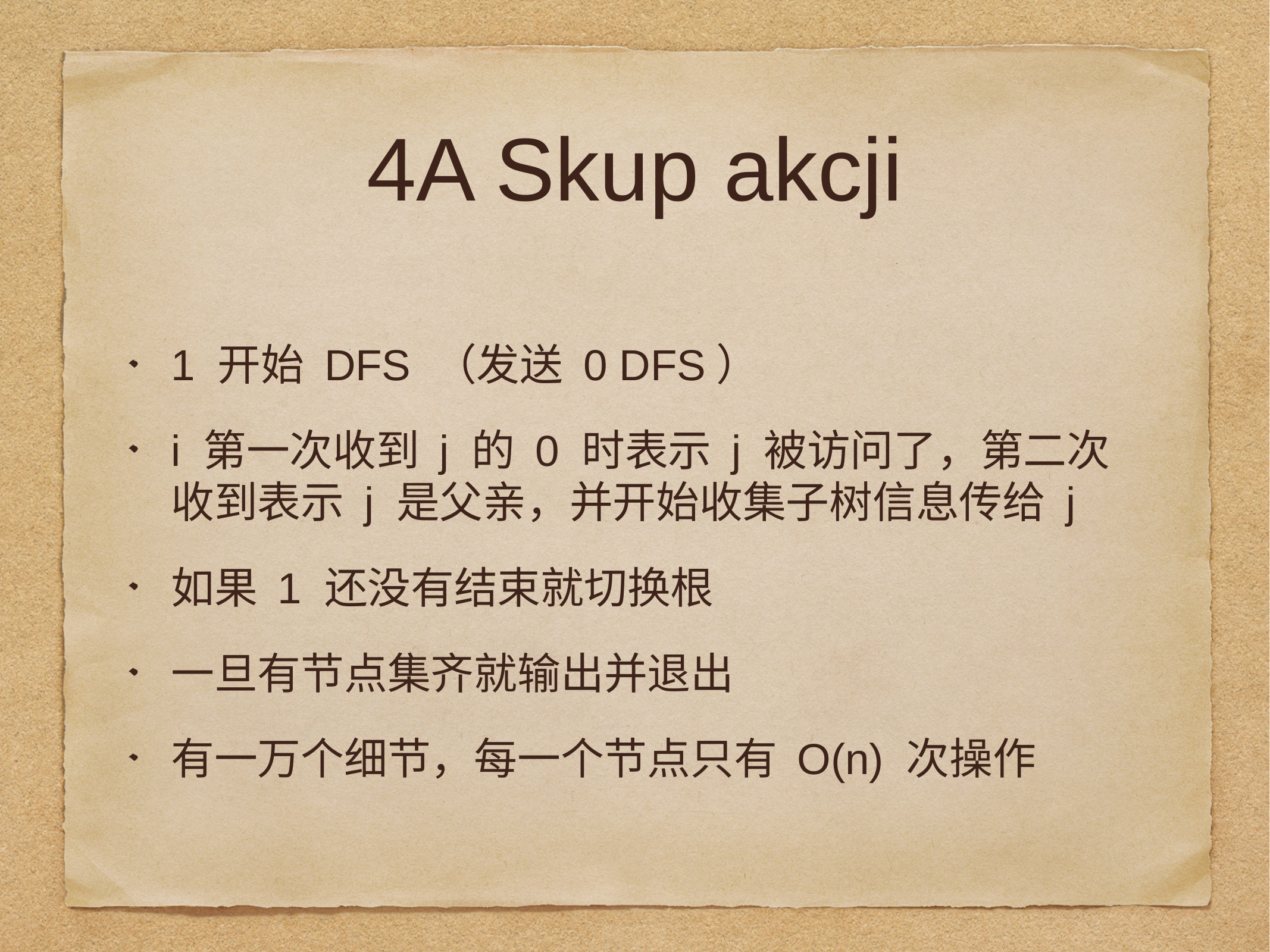

# 4A Skup akcji
1 开始 DFS （发送 0 DFS）
i 第一次收到 j 的 0 时表示 j 被访问了，第二次收到表示 j 是父亲，并开始收集子树信息传给 j
如果 1 还没有结束就切换根
一旦有节点集齐就输出并退出
有一万个细节，每一个节点只有 O(n) 次操作